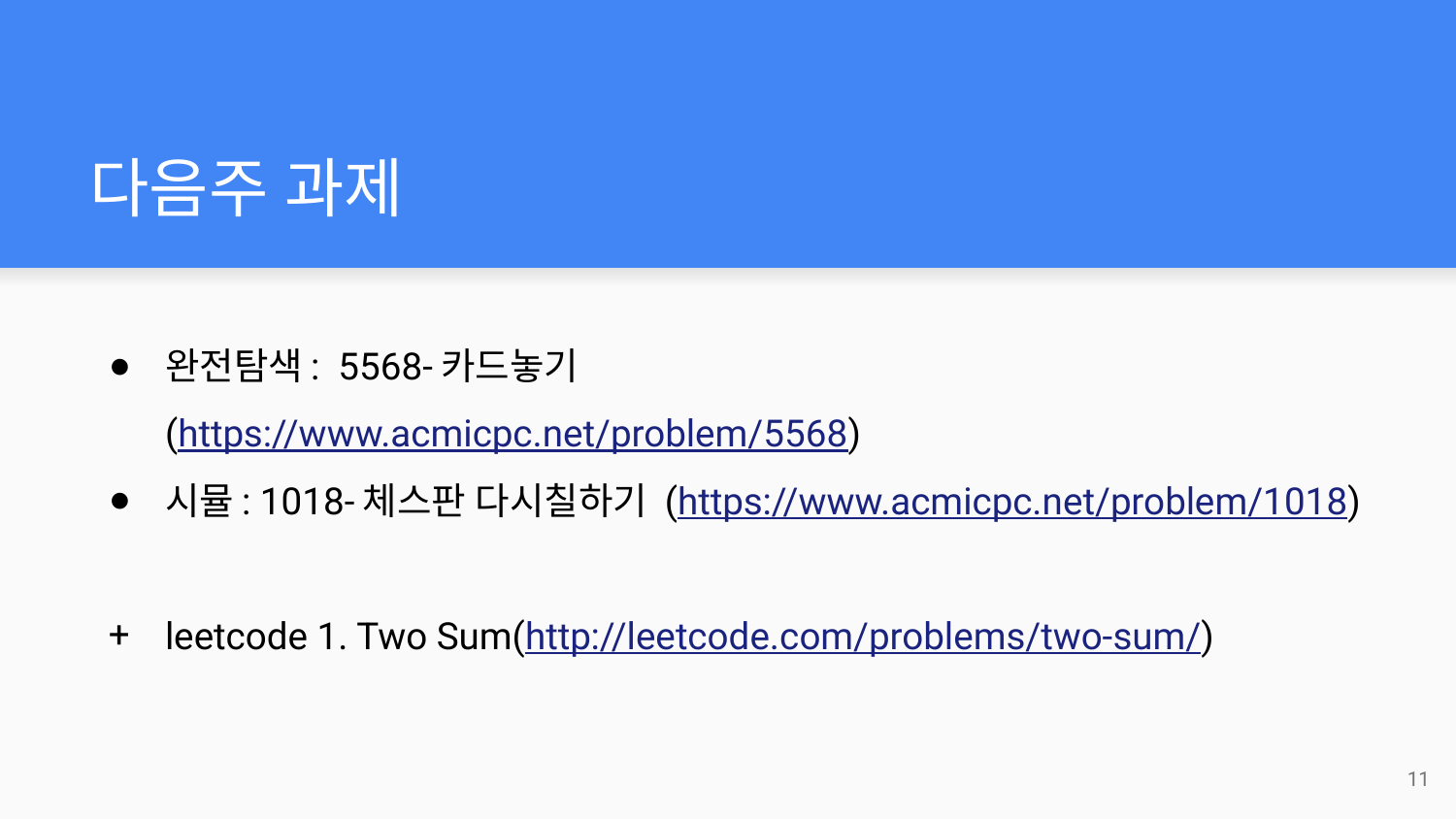

# 다음주 과제
완전탐색:  5568-카드놓기
(https://www.acmicpc.net/problem/5568)
시뮬: 1018-체스판 다시칠하기 (https://www.acmicpc.net/problem/1018)

leetcode 1. Two Sum(http://leetcode.com/problems/two-sum/)

11